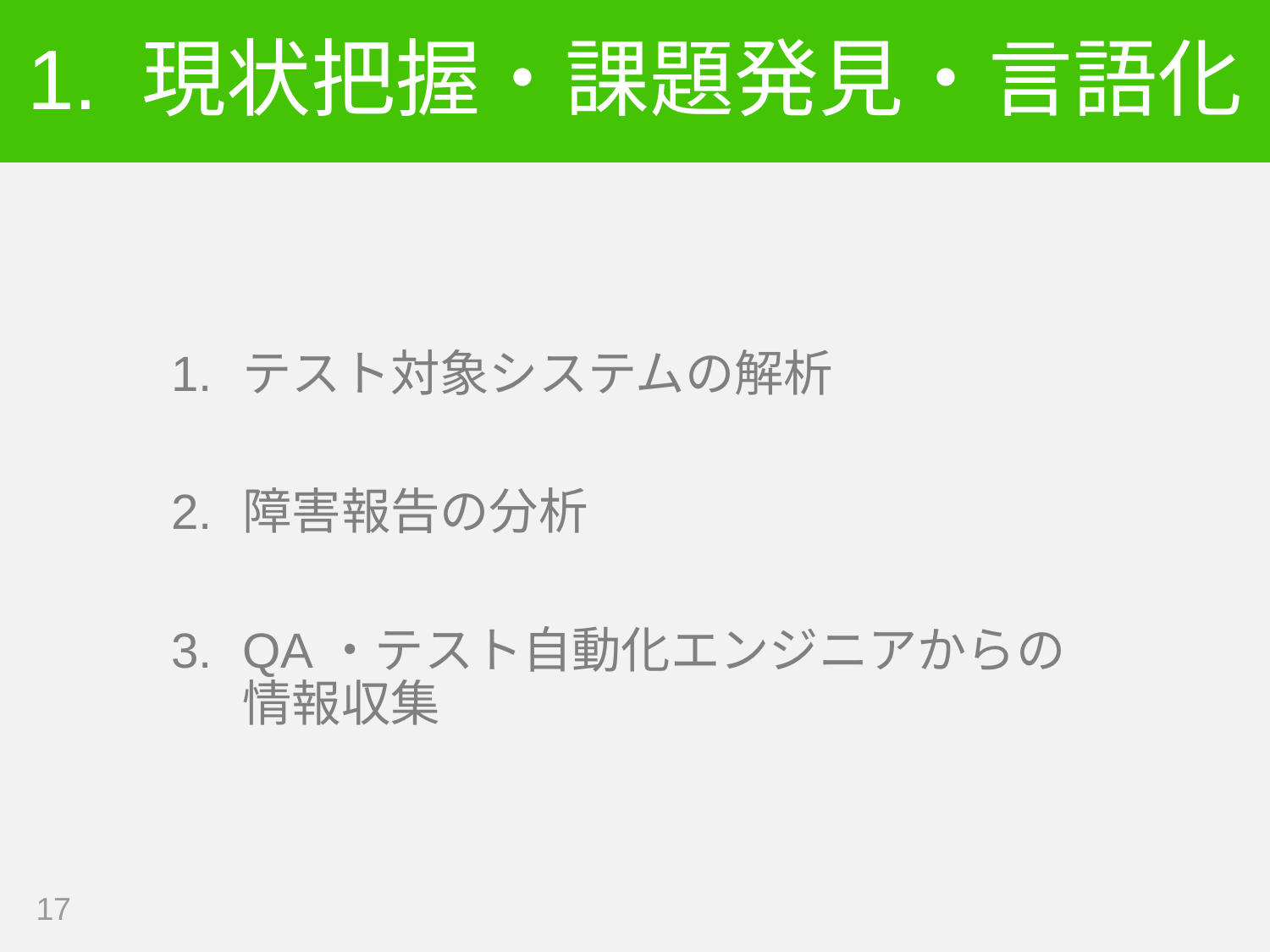

# 1. 現状把握・課題発見・言語化
テスト対象システムの解析

障害報告の分析

QA・テスト自動化エンジニアからの
情報収集
17